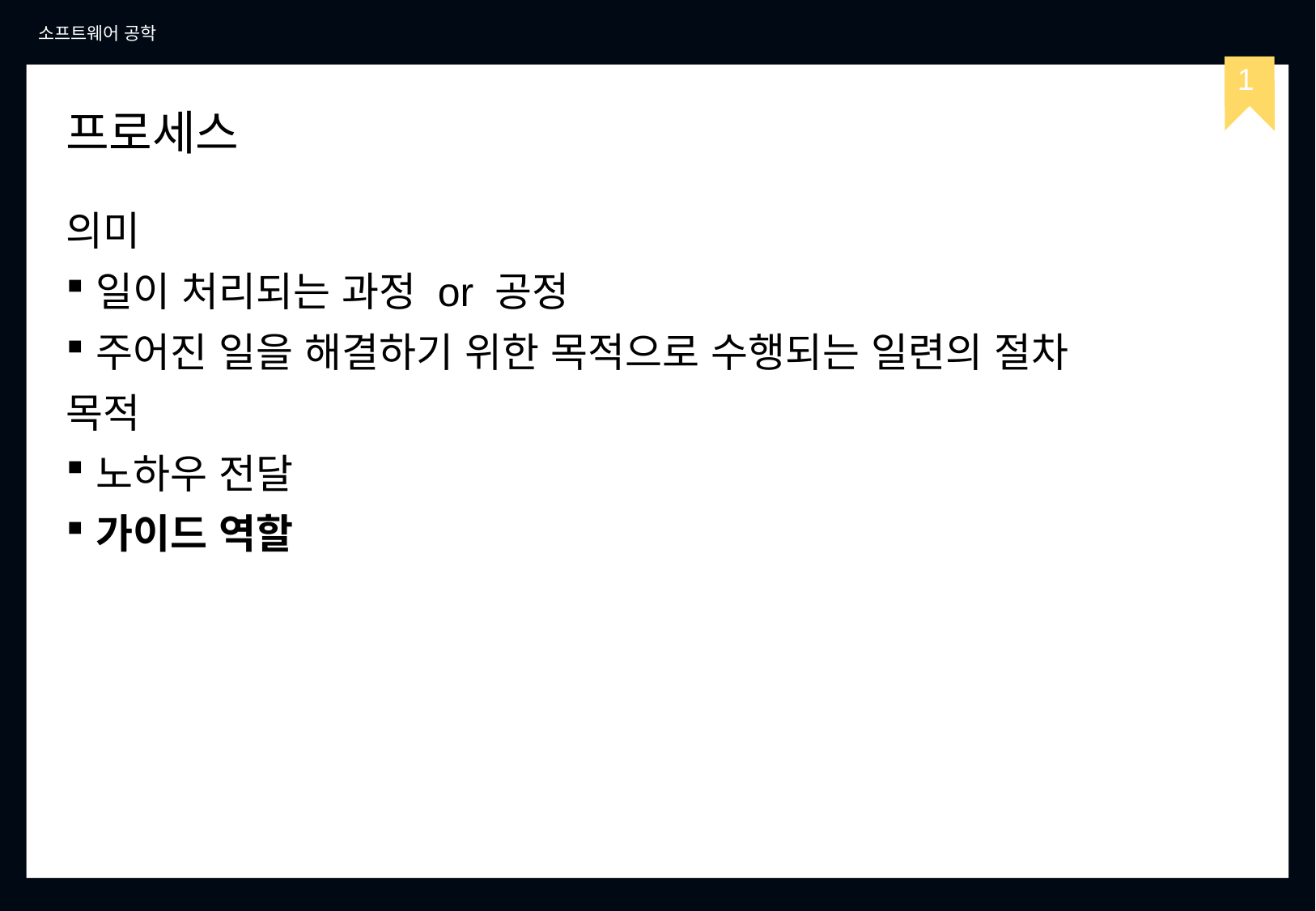

소프트웨어 공학
1
# 프로세스
의미
일이 처리되는 과정 or 공정
주어진 일을 해결하기 위한 목적으로 수행되는 일련의 절차
목적
노하우 전달
가이드 역할